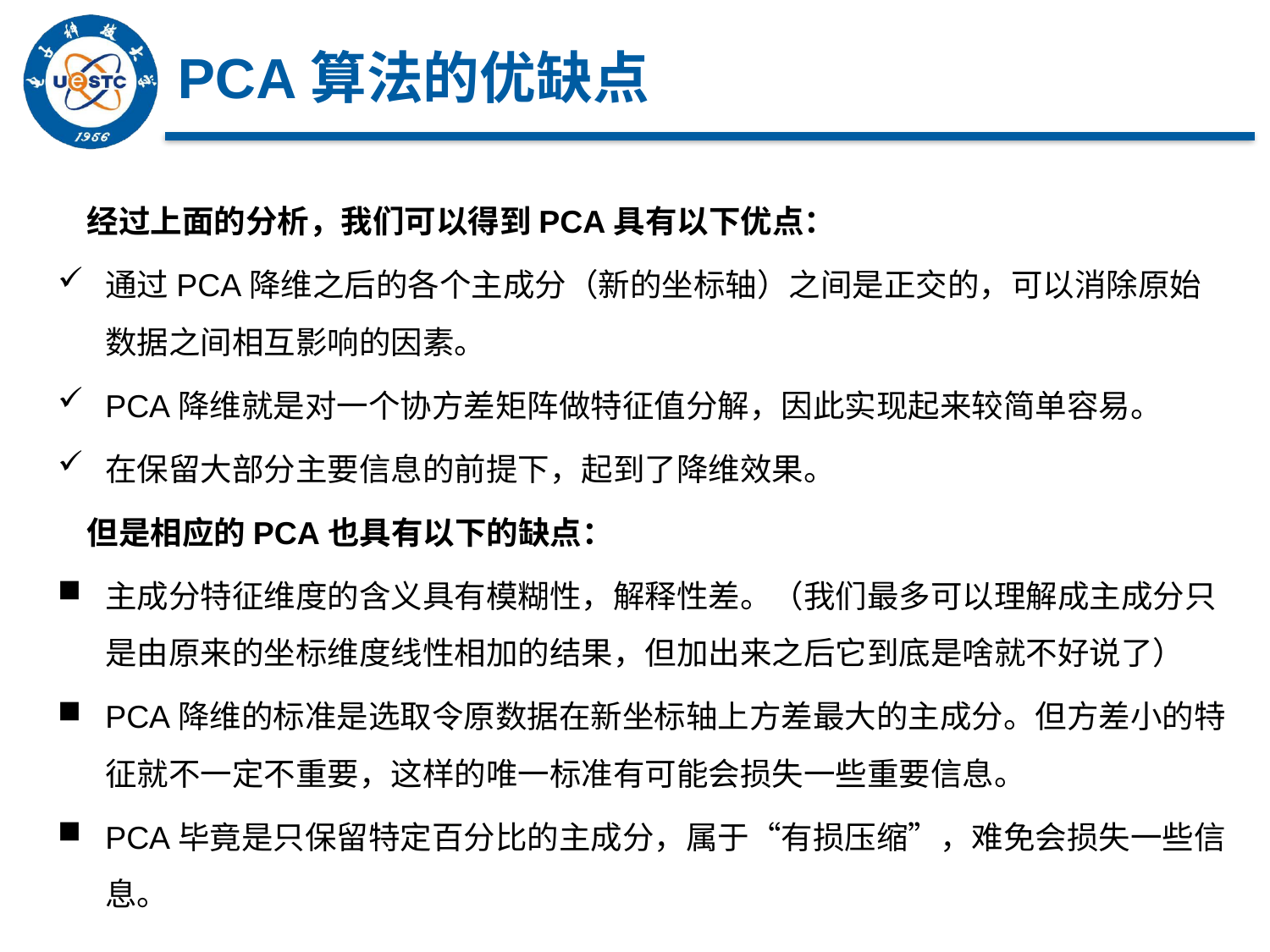

# PCA算法的优缺点
   经过上面的分析，我们可以得到PCA具有以下优点：
通过PCA降维之后的各个主成分（新的坐标轴）之间是正交的，可以消除原始数据之间相互影响的因素。
PCA降维就是对一个协方差矩阵做特征值分解，因此实现起来较简单容易。
在保留大部分主要信息的前提下，起到了降维效果。
   但是相应的PCA也具有以下的缺点：
主成分特征维度的含义具有模糊性，解释性差。（我们最多可以理解成主成分只是由原来的坐标维度线性相加的结果，但加出来之后它到底是啥就不好说了）
PCA降维的标准是选取令原数据在新坐标轴上方差最大的主成分。但方差小的特征就不一定不重要，这样的唯一标准有可能会损失一些重要信息。
PCA毕竟是只保留特定百分比的主成分，属于“有损压缩”，难免会损失一些信息。